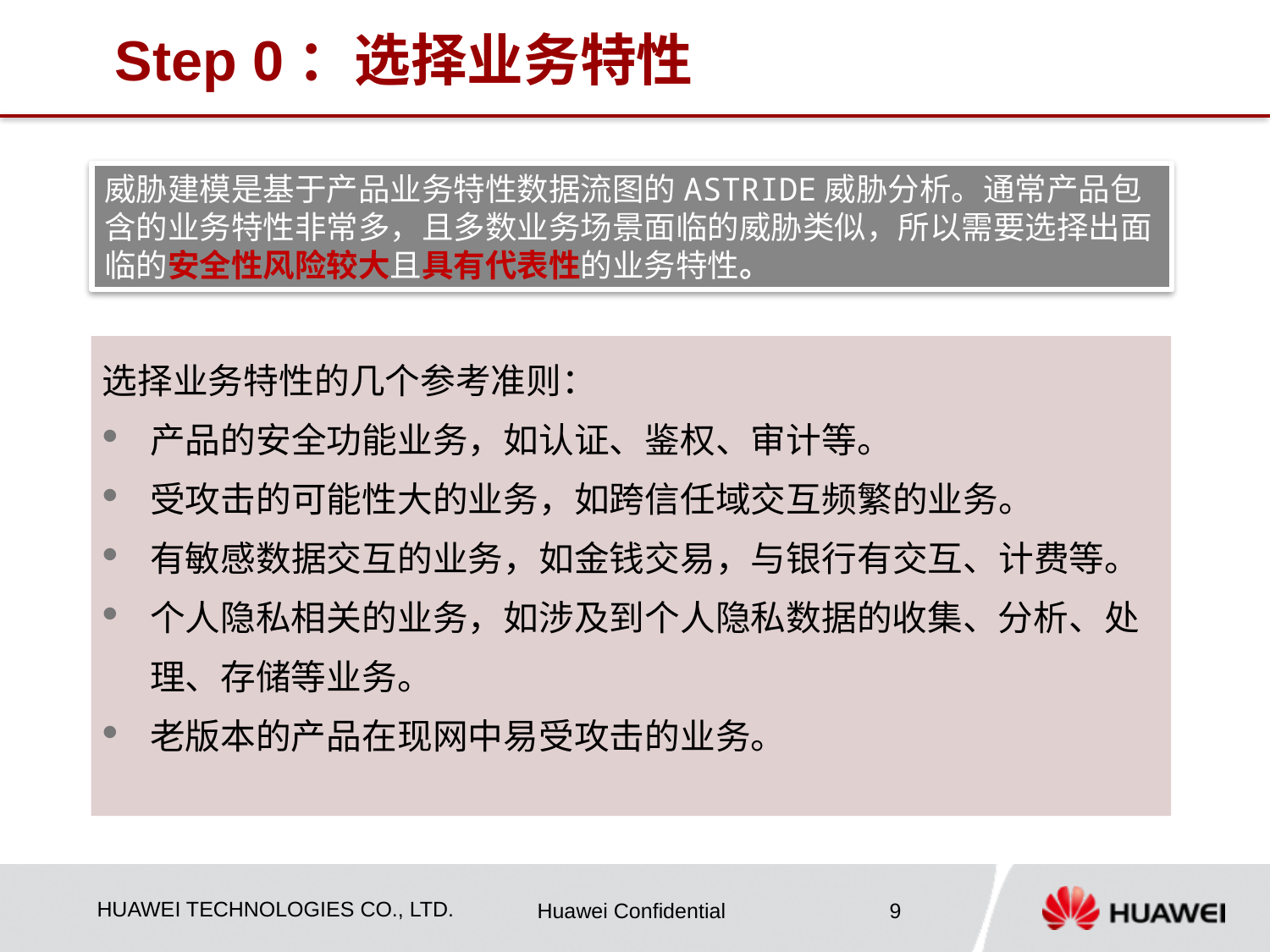

# Step 0：选择业务特性
威胁建模是基于产品业务特性数据流图的ASTRIDE威胁分析。通常产品包含的业务特性非常多，且多数业务场景面临的威胁类似，所以需要选择出面临的安全性风险较大且具有代表性的业务特性。
选择业务特性的几个参考准则：
产品的安全功能业务，如认证、鉴权、审计等。
受攻击的可能性大的业务，如跨信任域交互频繁的业务。
有敏感数据交互的业务，如金钱交易，与银行有交互、计费等。
个人隐私相关的业务，如涉及到个人隐私数据的收集、分析、处理、存储等业务。
老版本的产品在现网中易受攻击的业务。